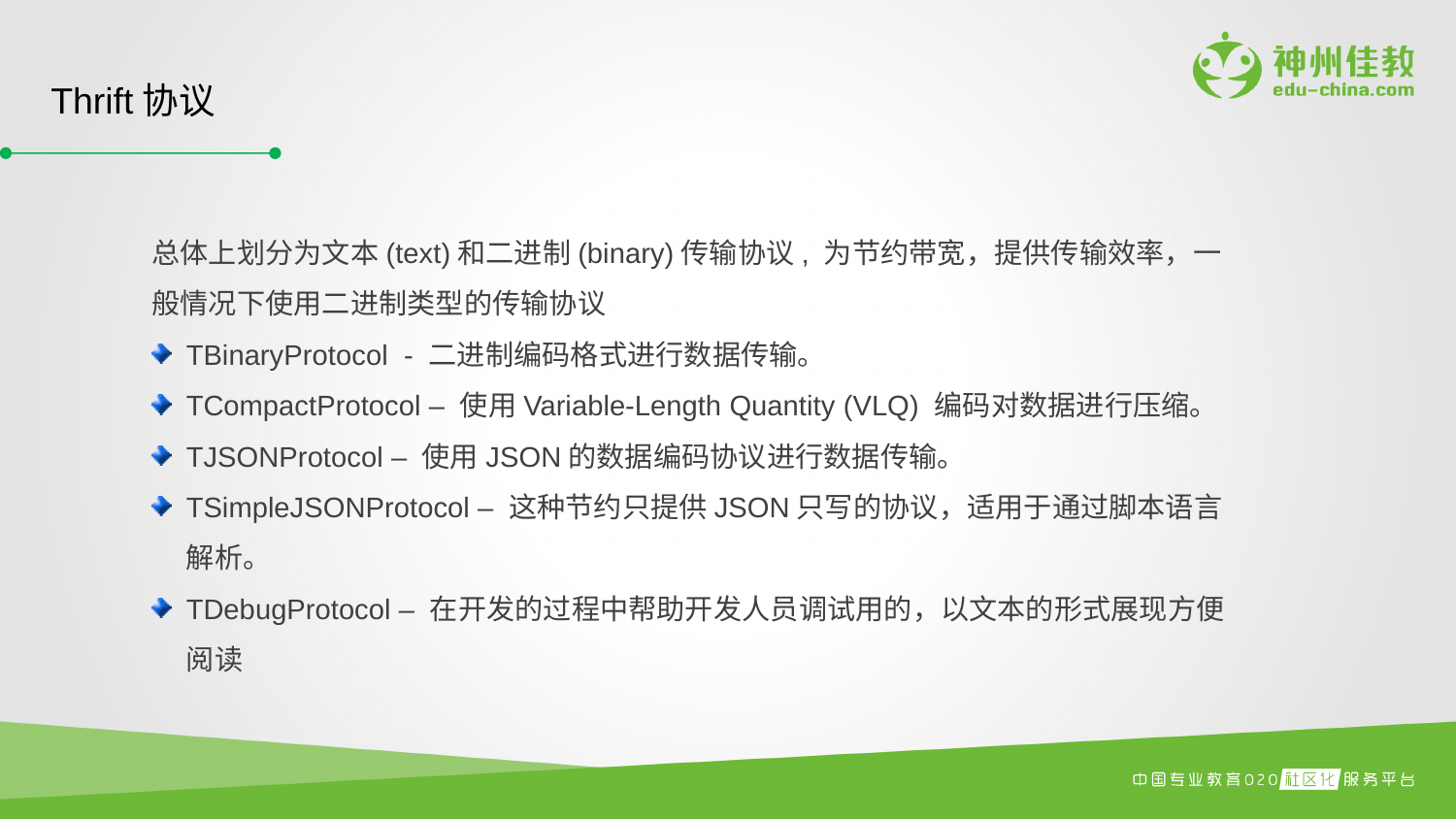

Thrift协议

总体上划分为文本(text)和二进制(binary)传输协议, 为节约带宽，提供传输效率，一般情况下使用二进制类型的传输协议
TBinaryProtocol  - 二进制编码格式进行数据传输。
TCompactProtocol – 使用Variable-Length Quantity (VLQ) 编码对数据进行压缩。
TJSONProtocol – 使用JSON的数据编码协议进行数据传输。
TSimpleJSONProtocol – 这种节约只提供JSON只写的协议，适用于通过脚本语言解析。
TDebugProtocol – 在开发的过程中帮助开发人员调试用的，以文本的形式展现方便阅读